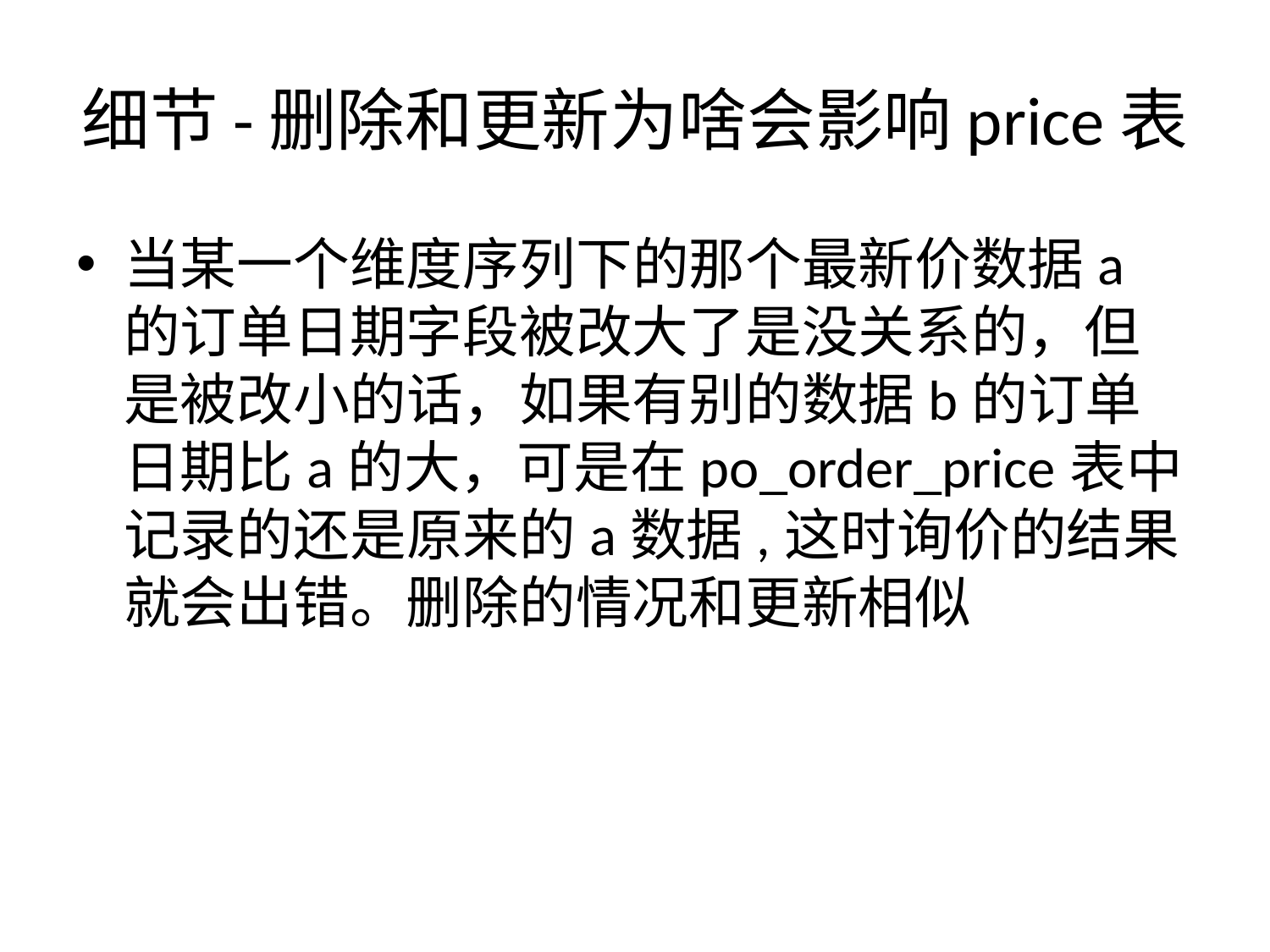

# 细节-删除和更新为啥会影响price表
当某一个维度序列下的那个最新价数据a的订单日期字段被改大了是没关系的，但是被改小的话，如果有别的数据b的订单日期比a的大，可是在po_order_price表中记录的还是原来的a数据,这时询价的结果就会出错。删除的情况和更新相似